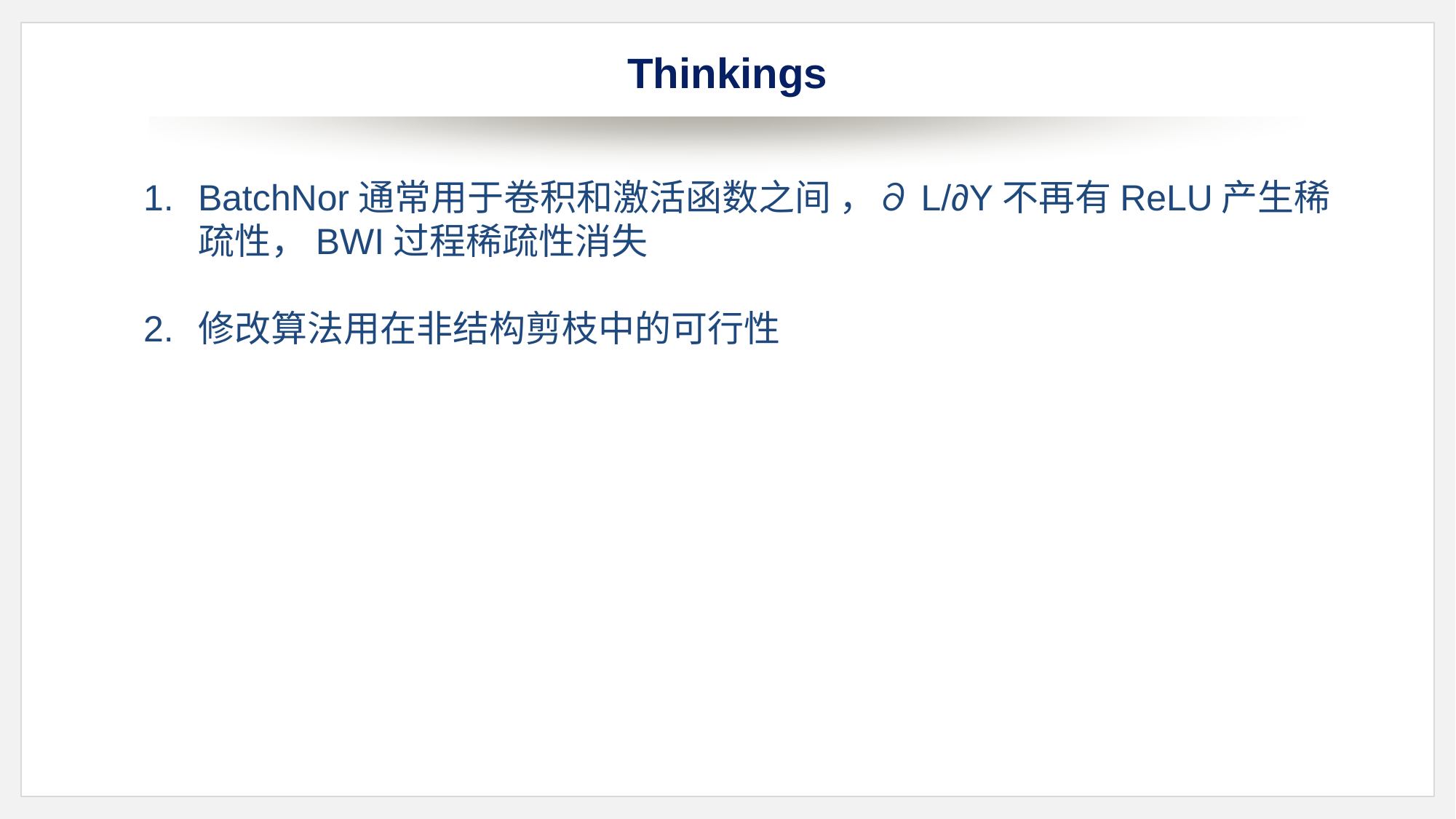

# Thinkings
BatchNor通常用于卷积和激活函数之间 ，∂L/∂Y不再有ReLU产生稀疏性，BWI过程稀疏性消失

修改算法用在非结构剪枝中的可行性